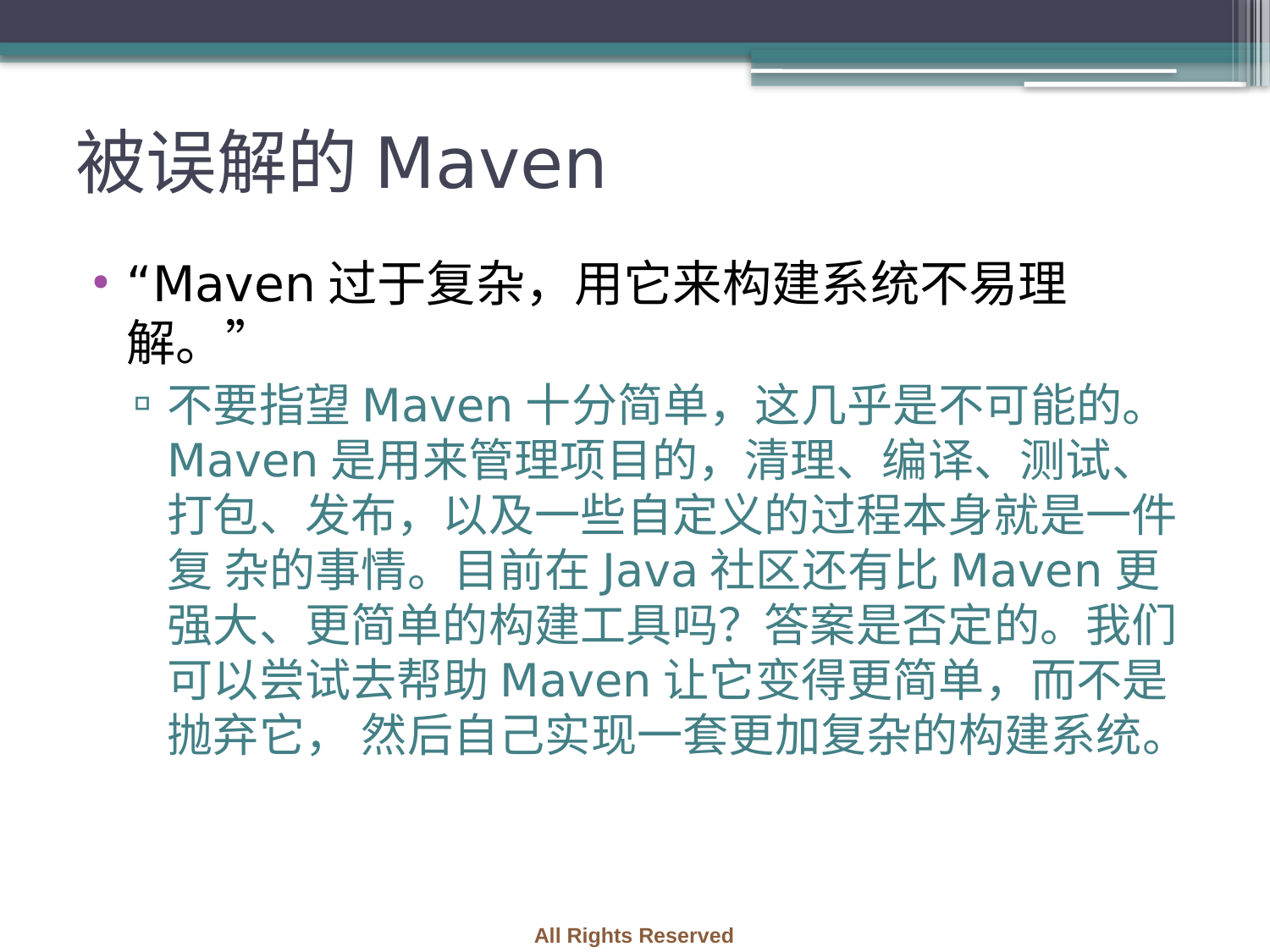

# 被误解的Maven
“Maven过于复杂，用它来构建系统不易理解。”
不要指望Maven十分简单，这几乎是不可能的。Maven是用来管理项目的，清理、编译、测试、打包、发布，以及一些自定义的过程本身就是一件复 杂的事情。目前在Java社区还有比Maven更强大、更简单的构建工具吗？答案是否定的。我们可以尝试去帮助Maven让它变得更简单，而不是抛弃它， 然后自己实现一套更加复杂的构建系统。